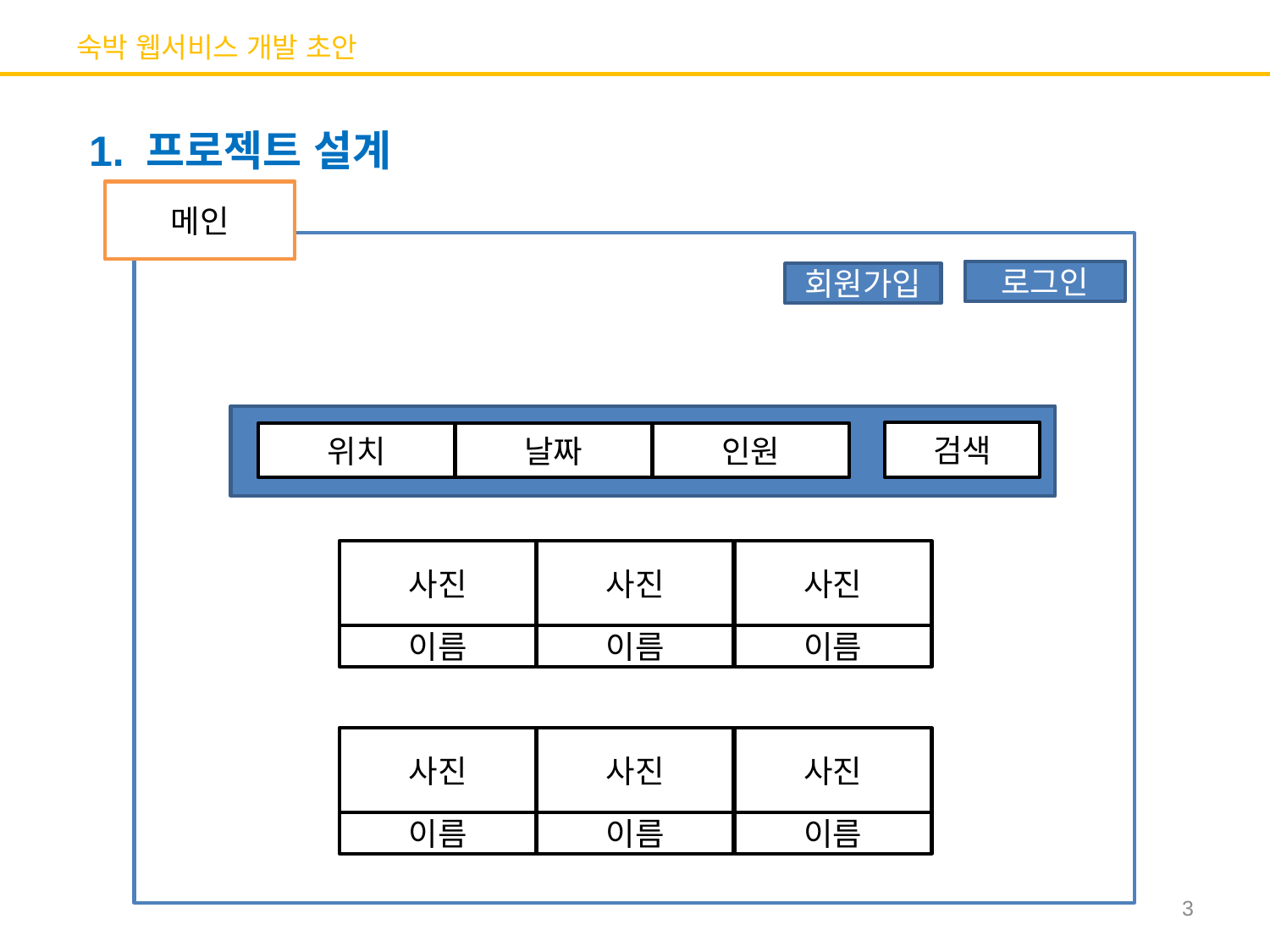

# 숙박 웹서비스 개발 초안
1. 프로젝트 설계
메인

로그인
회원가입
검색창
검색
위치
날짜
인원
사진
사진
사진
이름
이름
이름
사진
사진
사진
이름
이름
이름
3